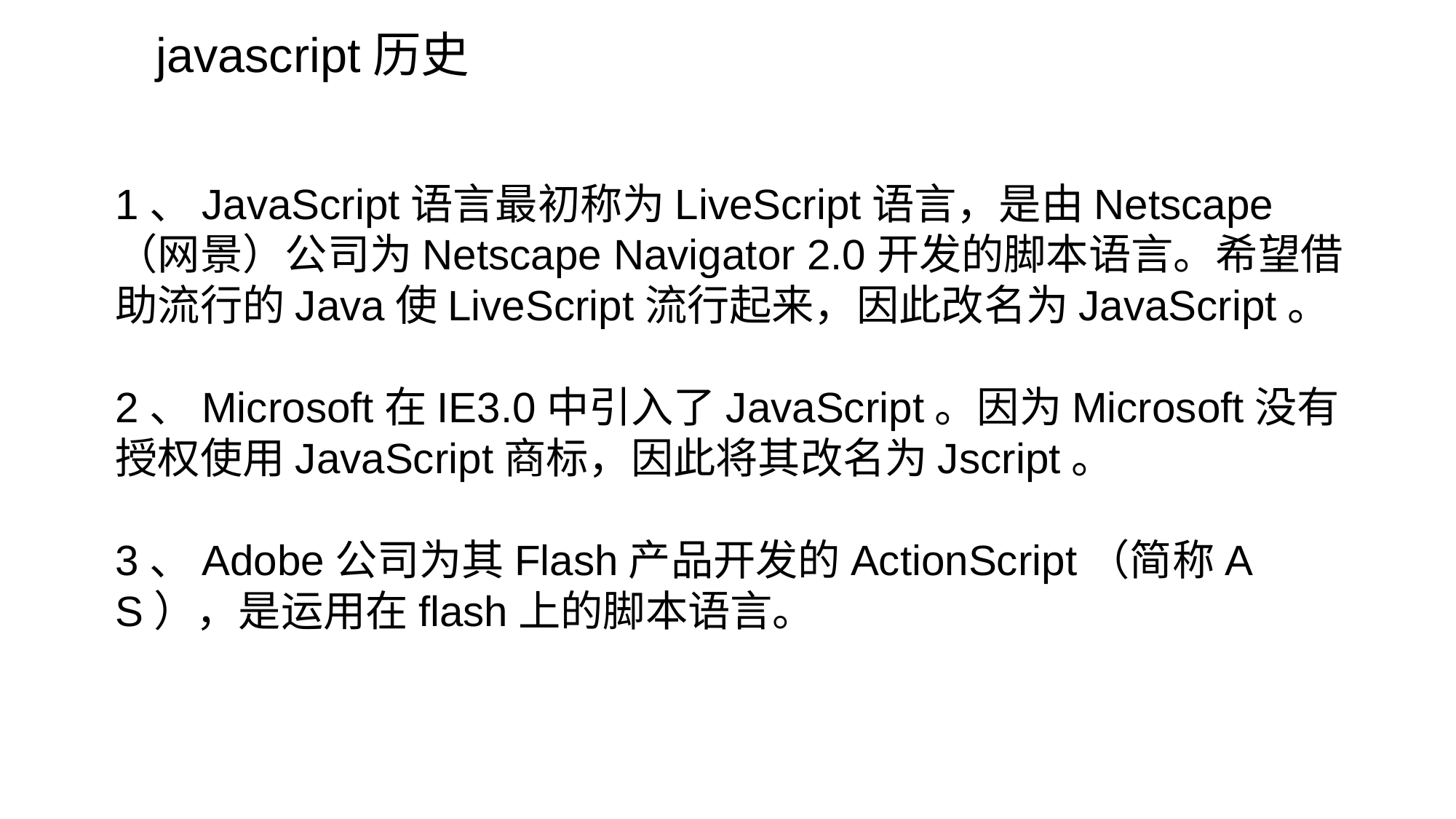

javascript历史
1、JavaScript语言最初称为LiveScript语言，是由Netscape（网景）公司为Netscape Navigator 2.0开发的脚本语言。希望借助流行的Java使LiveScript流行起来，因此改名为JavaScript。

2、Microsoft在IE3.0中引入了JavaScript。因为Microsoft没有授权使用JavaScript商标，因此将其改名为Jscript。

3、Adobe公司为其Flash产品开发的ActionScript（简称AS），是运用在flash上的脚本语言。